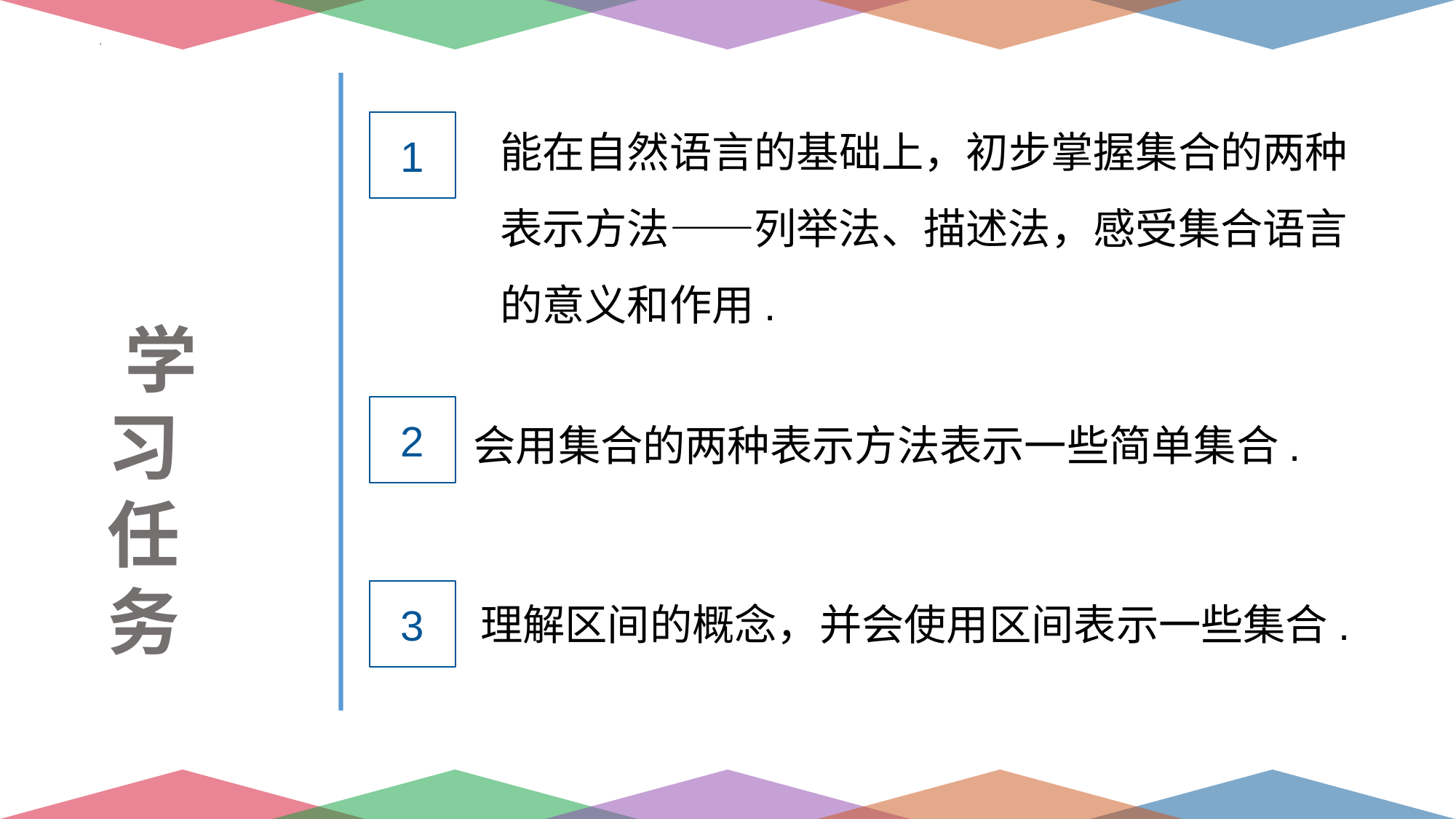

能在自然语言的基础上，初步掌握集合的两种
表示方法——列举法、描述法，感受集合语言
的意义和作用.
1

 学习任务
会用集合的两种表示方法表示一些简单集合.
2
理解区间的概念，并会使用区间表示一些集合.
3